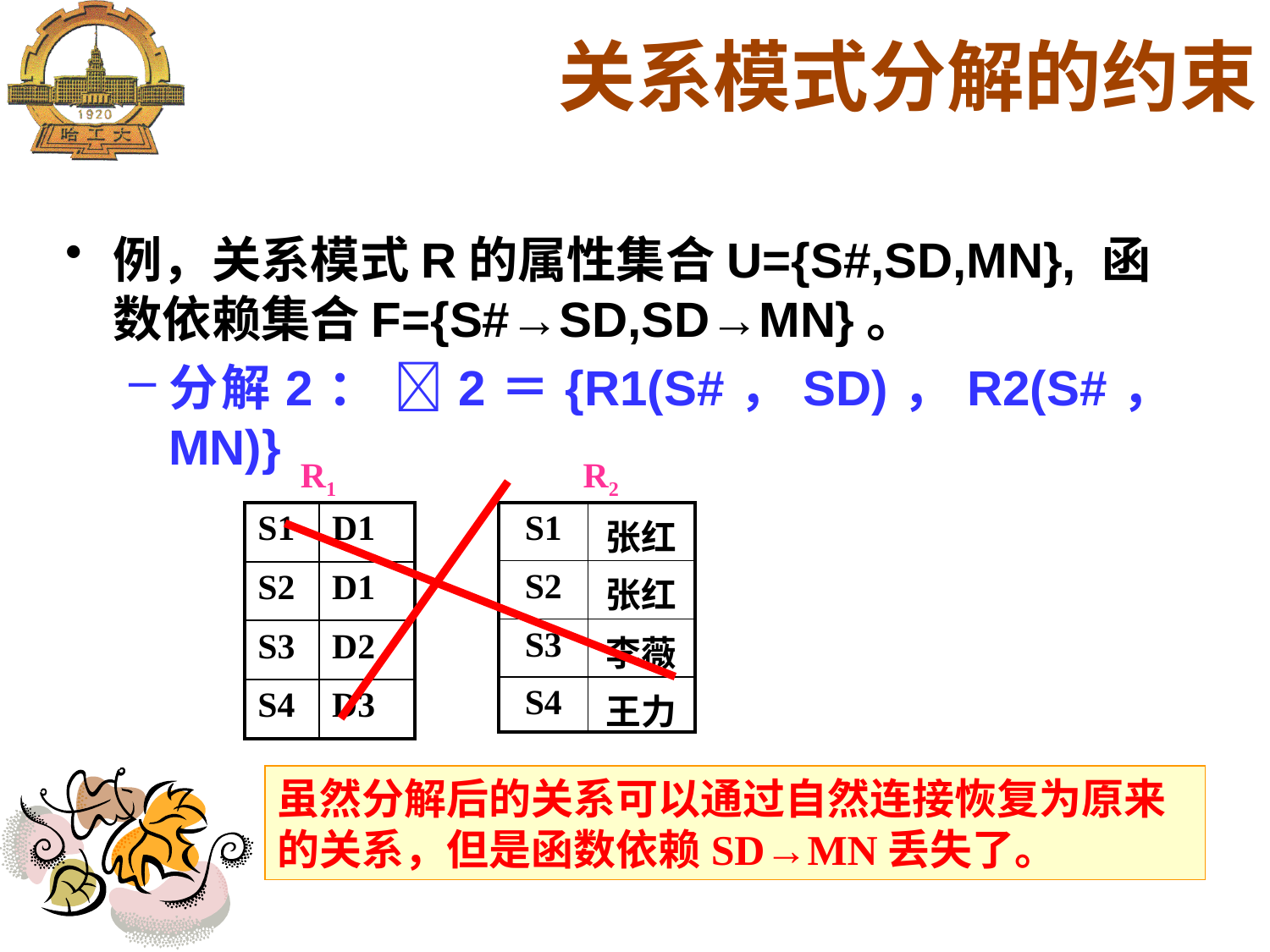

关系模式分解的约束
例，关系模式R的属性集合U={S#,SD,MN}, 函数依赖集合F={S#→SD,SD→MN}。
分解2： ρ2＝{R1(S#，SD)，R2(S#，MN)}

R1
R2

| S1 | D1 |
| --- | --- |
| S2 | D1 |
| S3 | D2 |
| S4 | D3 |
| S1 | 张红 |
| --- | --- |
| S2 | 张红 |
| S3 | 李薇 |
| S4 | 王力 |
虽然分解后的关系可以通过自然连接恢复为原来的关系，但是函数依赖SD→MN丢失了。